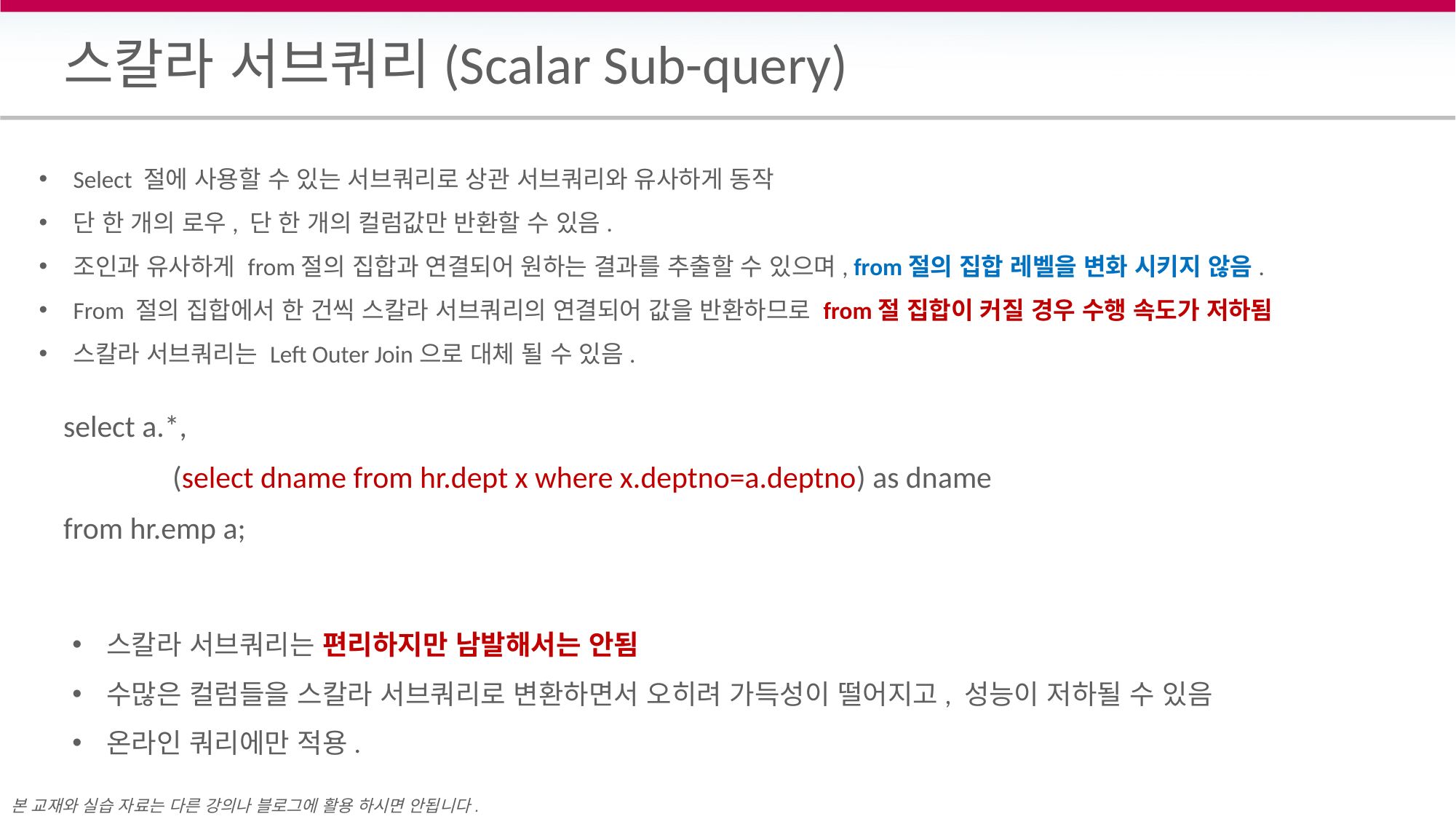

# 스칼라 서브쿼리(Scalar Sub-query)
Select 절에 사용할 수 있는 서브쿼리로 상관 서브쿼리와 유사하게 동작
단 한 개의 로우, 단 한 개의 컬럼값만 반환할 수 있음.
조인과 유사하게 from절의 집합과 연결되어 원하는 결과를 추출할 수 있으며, from절의 집합 레벨을 변화 시키지 않음.
From 절의 집합에서 한 건씩 스칼라 서브쿼리의 연결되어 값을 반환하므로 from절 집합이 커질 경우 수행 속도가 저하됨
스칼라 서브쿼리는 Left Outer Join으로 대체 될 수 있음.
select a.*,
	(select dname from hr.dept x where x.deptno=a.deptno) as dname
from hr.emp a;
스칼라 서브쿼리는 편리하지만 남발해서는 안됨
수많은 컬럼들을 스칼라 서브쿼리로 변환하면서 오히려 가득성이 떨어지고, 성능이 저하될 수 있음
온라인 쿼리에만 적용.